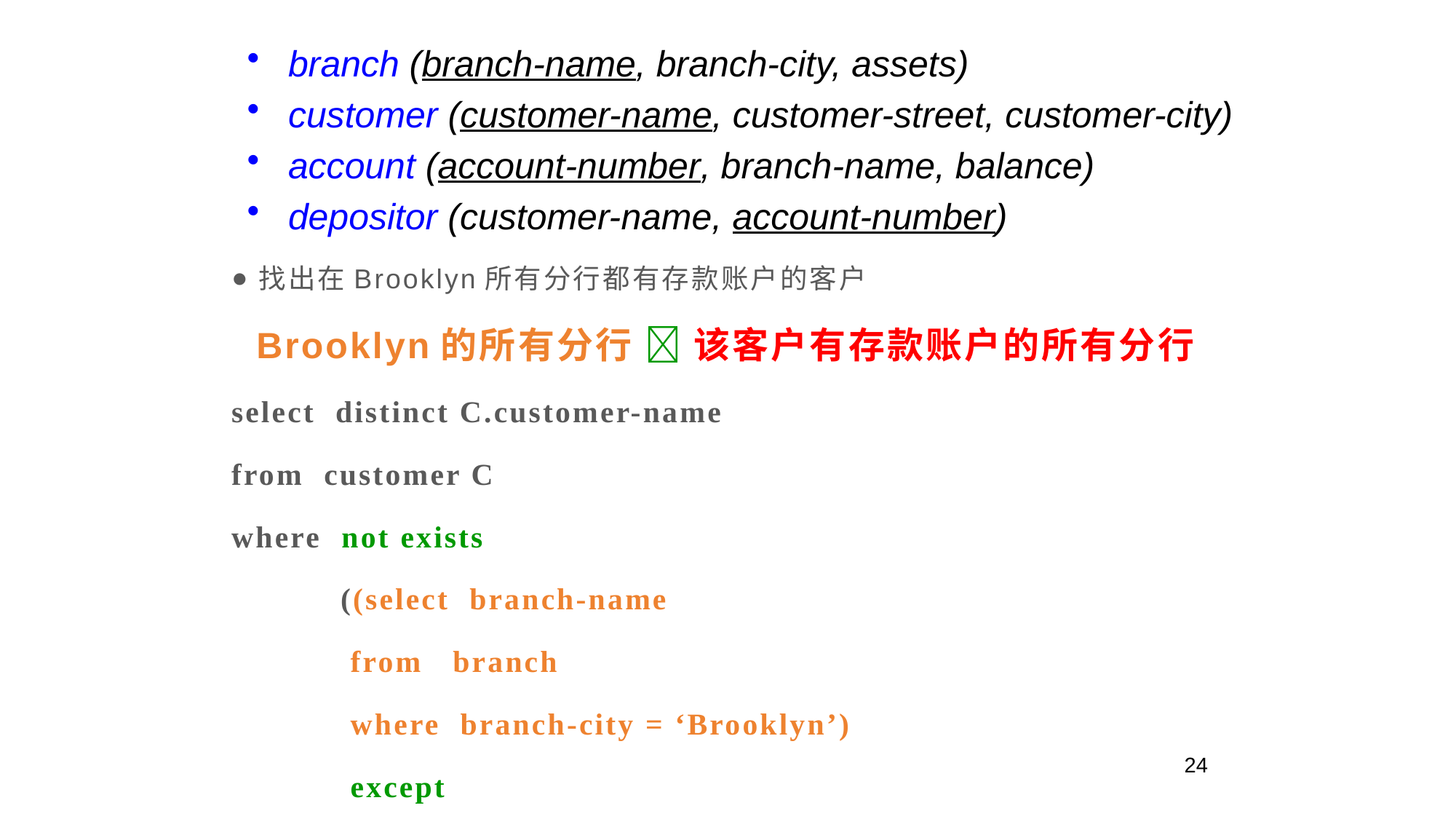

branch (branch-name, branch-city, assets)
customer (customer-name, customer-street, customer-city)
account (account-number, branch-name, balance)
depositor (customer-name, account-number)
找出在Brooklyn所有分行都有存款账户的客户
  Brooklyn的所有分行 ⊂ 该客户有存款账户的所有分行
select  distinct C.customer-name
from  customer C
where  not exists
           ((select  branch-name
            from   branch
            where  branch-city = ‘Brooklyn’)
            except
            (select  A.branch-name
            from    depositor D, account A
            where   D.account-number = A.account-number and
                         D.customer-name = C.customer-name))

24